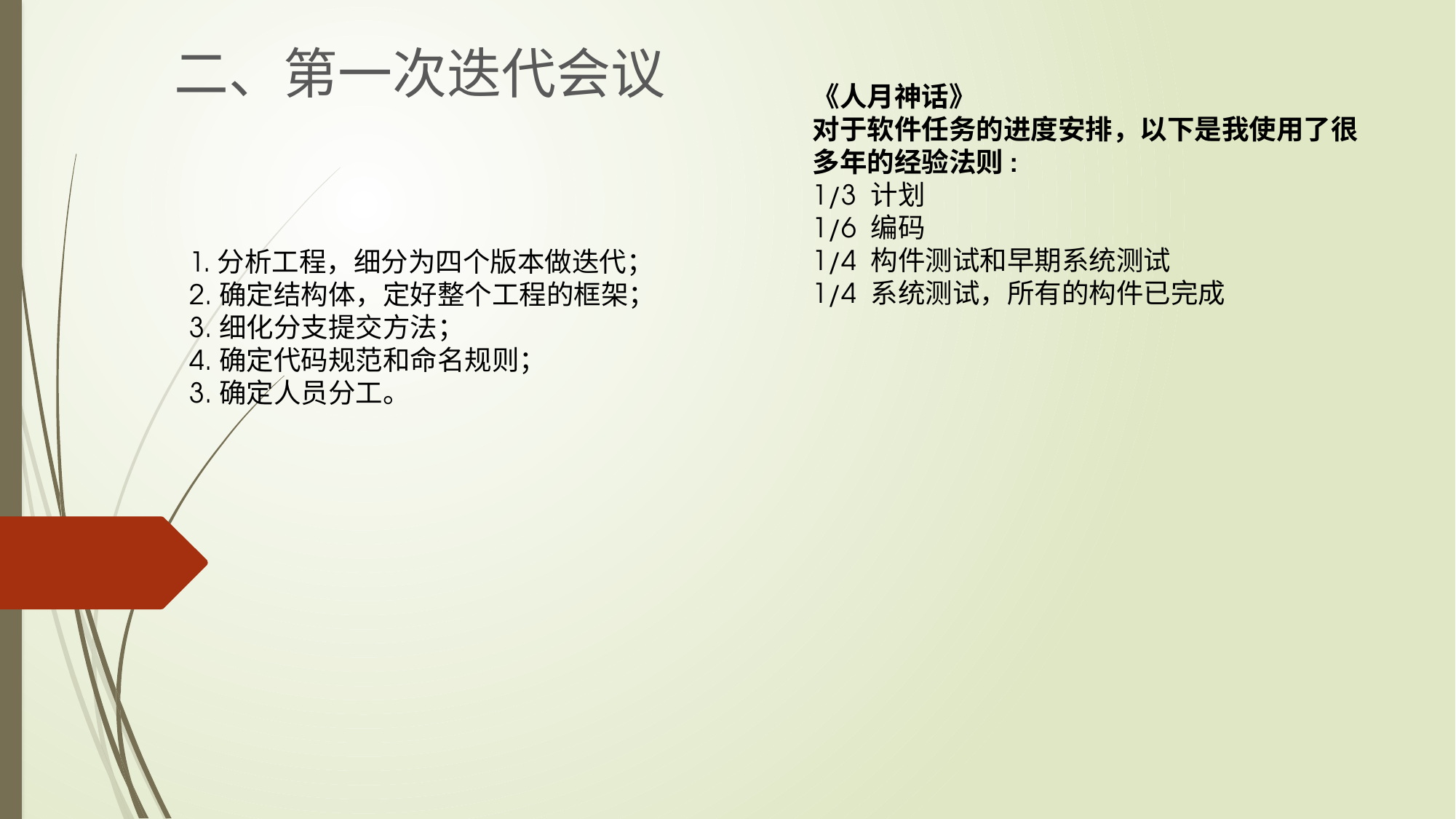

二、第一次迭代会议
《人月神话》
对于软件任务的进度安排，以下是我使用了很多年的经验法则:
1/3 计划
1/6 编码
1/4 构件测试和早期系统测试
1/4 系统测试，所有的构件已完成

1.分析工程，细分为四个版本做迭代；
2.确定结构体，定好整个工程的框架；
3.细化分支提交方法；
4.确定代码规范和命名规则；
3.确定人员分工。